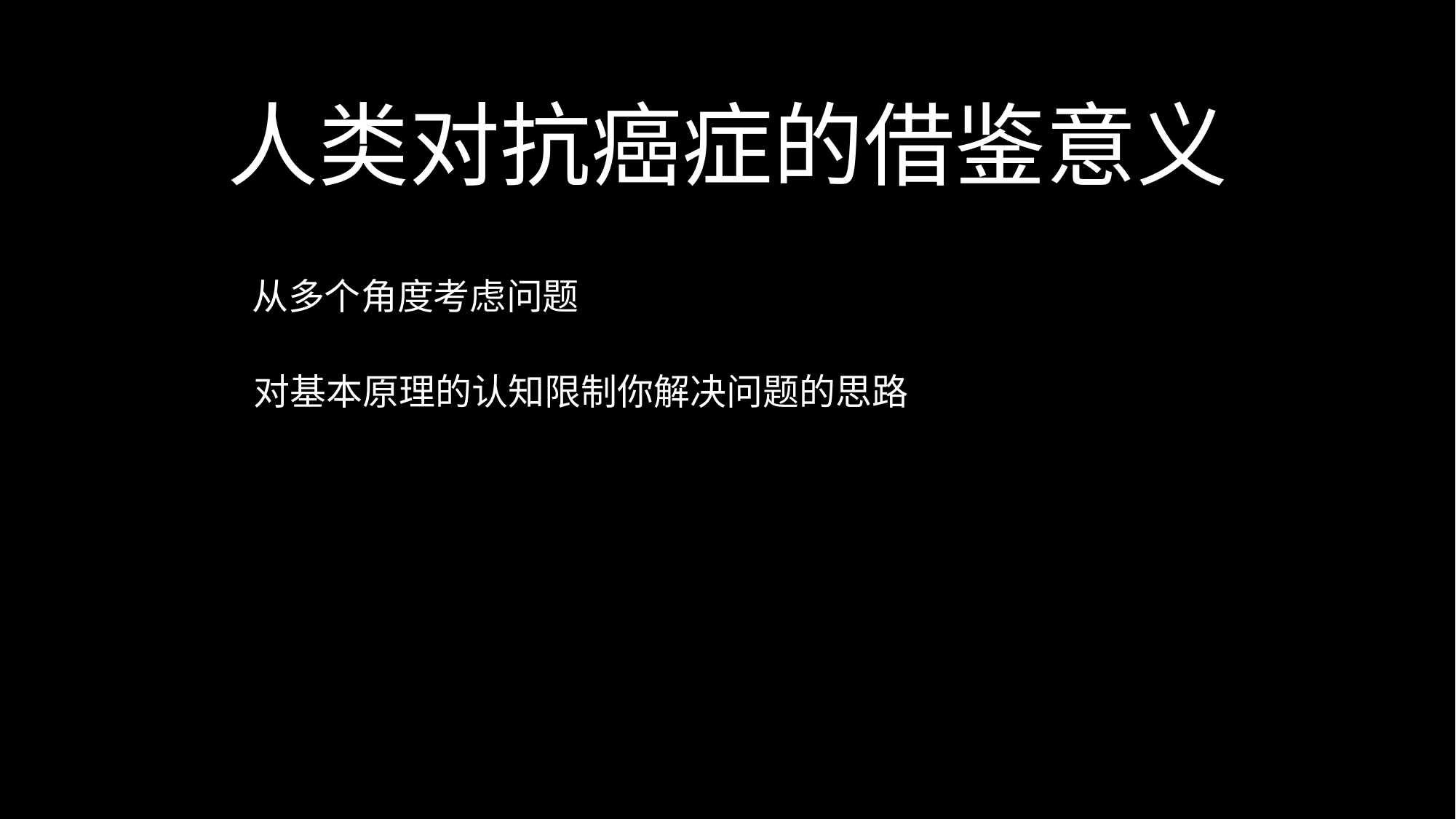

# 人类对抗癌症的借鉴意义
从多个角度考虑问题
对基本原理的认知限制你解决问题的思路